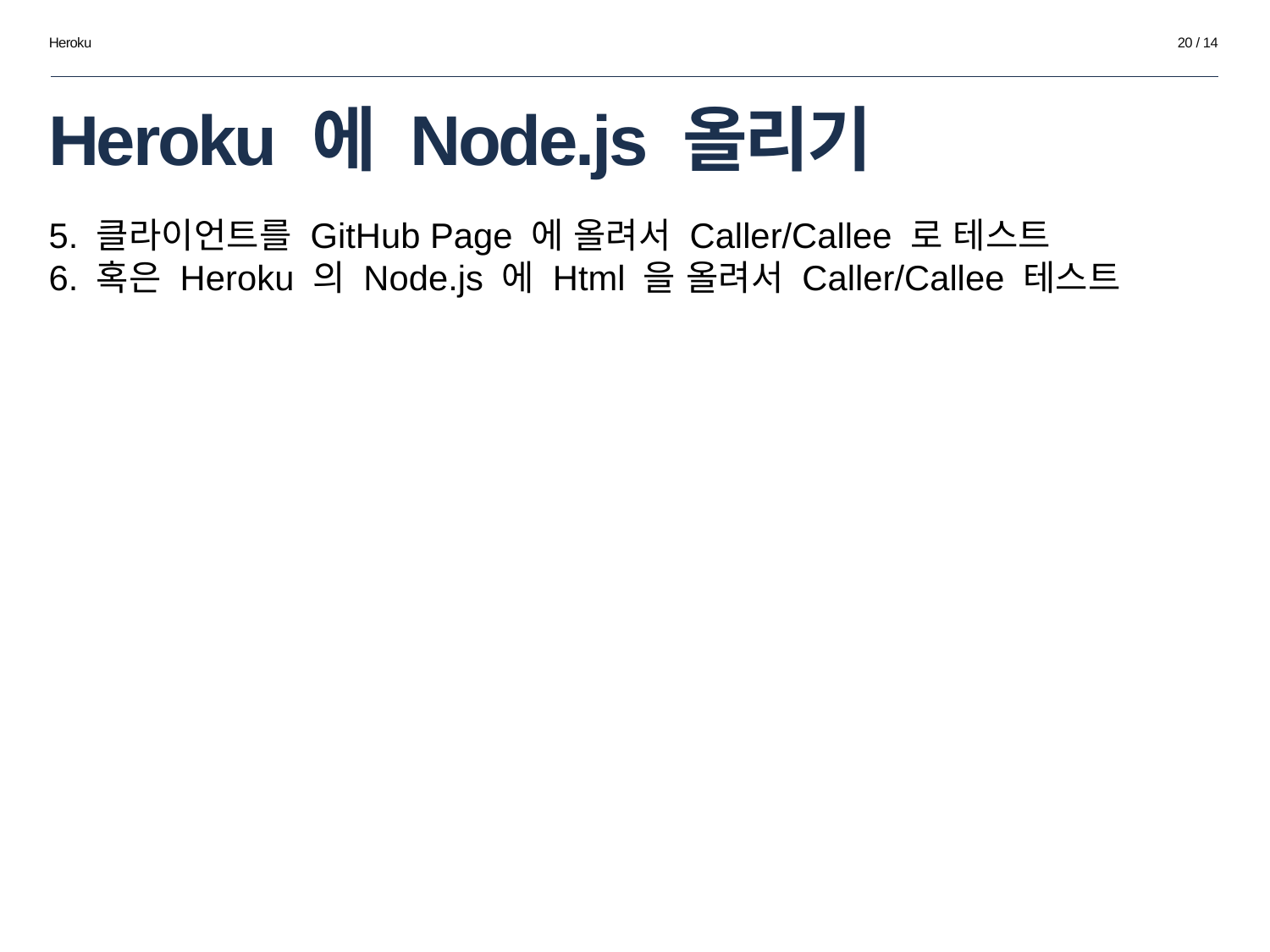

Heroku
20 / 14
# Heroku 에 Node.js 올리기
5. 클라이언트를 GitHub Page 에 올려서 Caller/Callee 로 테스트
6. 혹은 Heroku 의 Node.js 에 Html 을 올려서 Caller/Callee 테스트